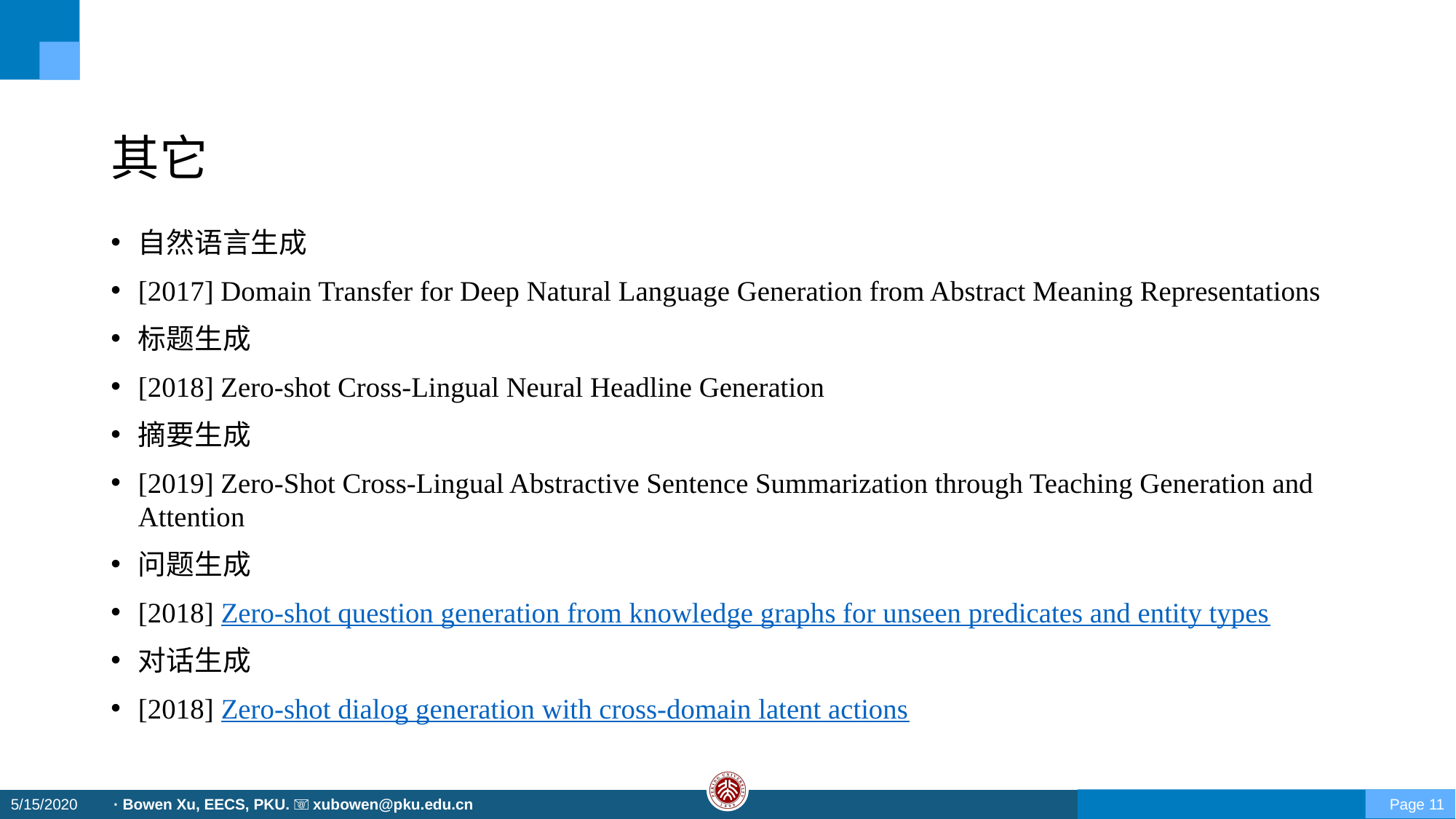

# 其它
自然语言生成
[2017] Domain Transfer for Deep Natural Language Generation from Abstract Meaning Representations
标题生成
[2018] Zero-shot Cross-Lingual Neural Headline Generation
摘要生成
[2019] Zero-Shot Cross-Lingual Abstractive Sentence Summarization through Teaching Generation and Attention
问题生成
[2018] Zero-shot question generation from knowledge graphs for unseen predicates and entity types
对话生成
[2018] Zero-shot dialog generation with cross-domain latent actions